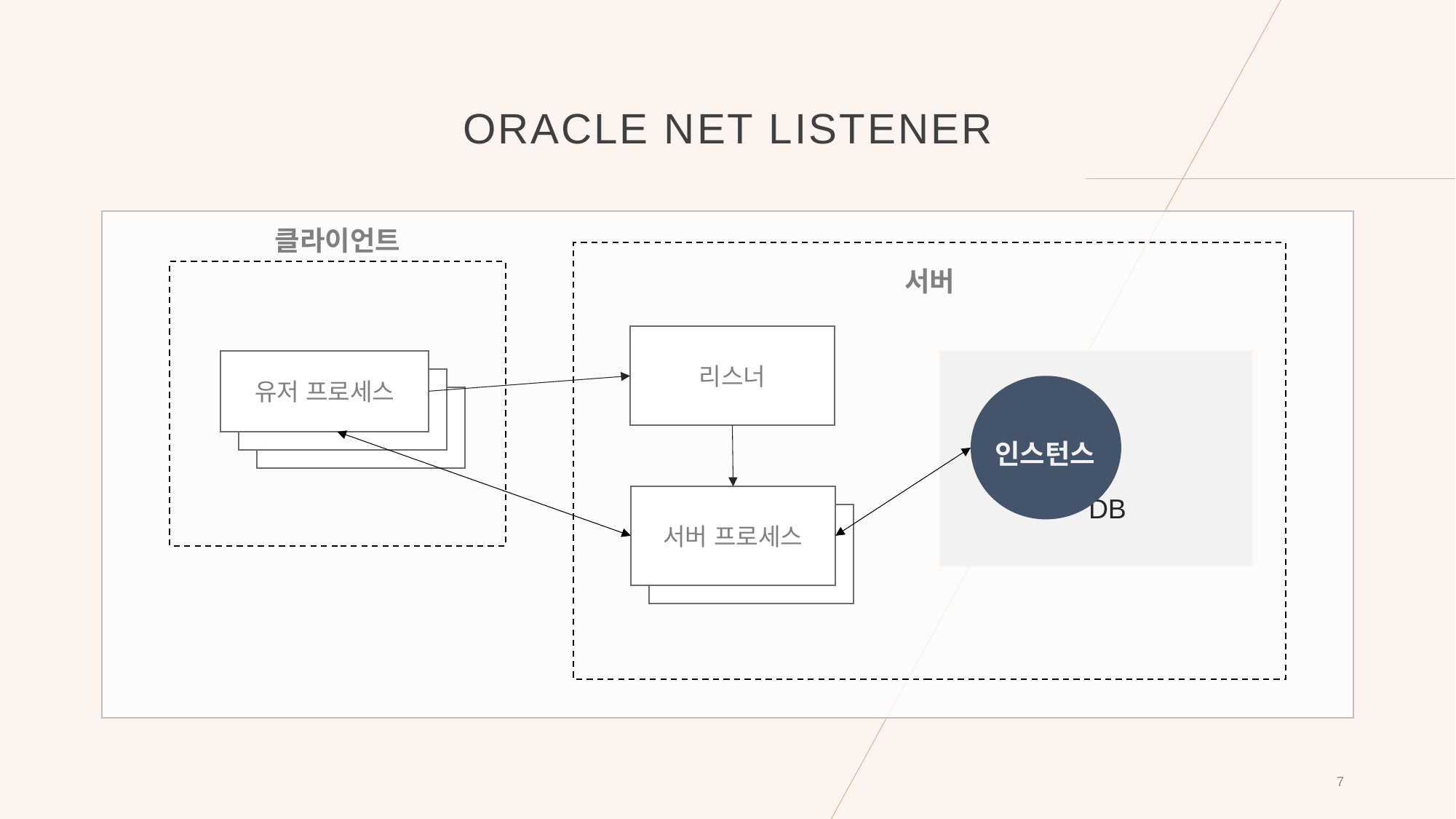

# Oracle net listener

서버

클라이언트

리스너
유저 프로세스

            DB

인스턴스
서버 프로세스

서버
프로세스
7